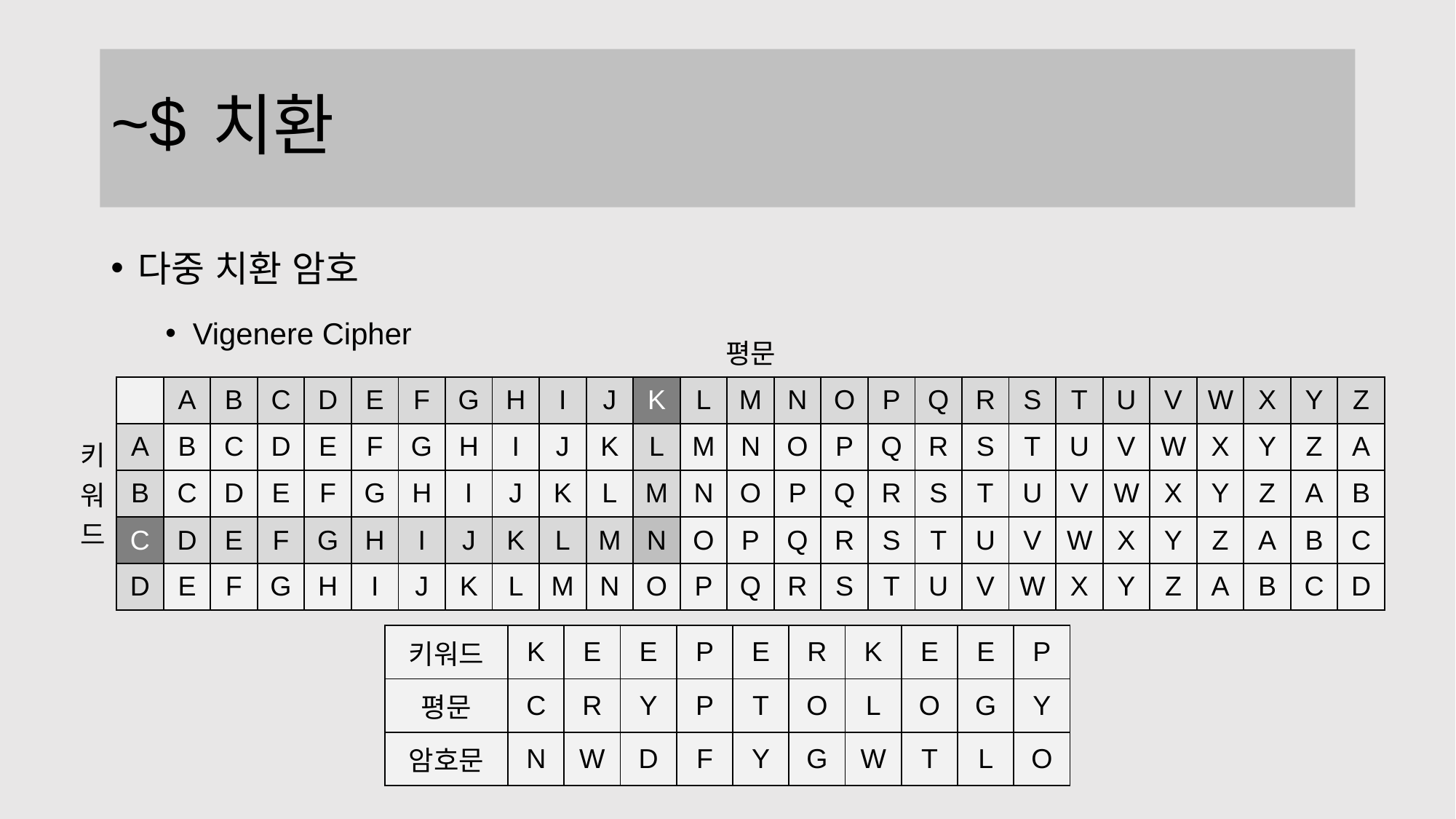

# 치환
다중 치환 암호
Vigenere Cipher
|  | 평문 |  |  |  |  |  |  |  |  |  |  |  |  |  |  |  |  |  |  |  |  |  |  |  |  |  |  |
| --- | --- | --- | --- | --- | --- | --- | --- | --- | --- | --- | --- | --- | --- | --- | --- | --- | --- | --- | --- | --- | --- | --- | --- | --- | --- | --- | --- |
| 키워드 |  | A | B | C | D | E | F | G | H | I | J | K | L | M | N | O | P | Q | R | S | T | U | V | W | X | Y | Z |
|  | A | B | C | D | E | F | G | H | I | J | K | L | M | N | O | P | Q | R | S | T | U | V | W | X | Y | Z | A |
|  | B | C | D | E | F | G | H | I | J | K | L | M | N | O | P | Q | R | S | T | U | V | W | X | Y | Z | A | B |
|  | C | D | E | F | G | H | I | J | K | L | M | N | O | P | Q | R | S | T | U | V | W | X | Y | Z | A | B | C |
|  | D | E | F | G | H | I | J | K | L | M | N | O | P | Q | R | S | T | U | V | W | X | Y | Z | A | B | C | D |
| 키워드 | K | E | E | P | E | R | K | E | E | P |
| --- | --- | --- | --- | --- | --- | --- | --- | --- | --- | --- |
| 평문 | C | R | Y | P | T | O | L | O | G | Y |
| 암호문 | N | W | D | F | Y | G | W | T | L | O |